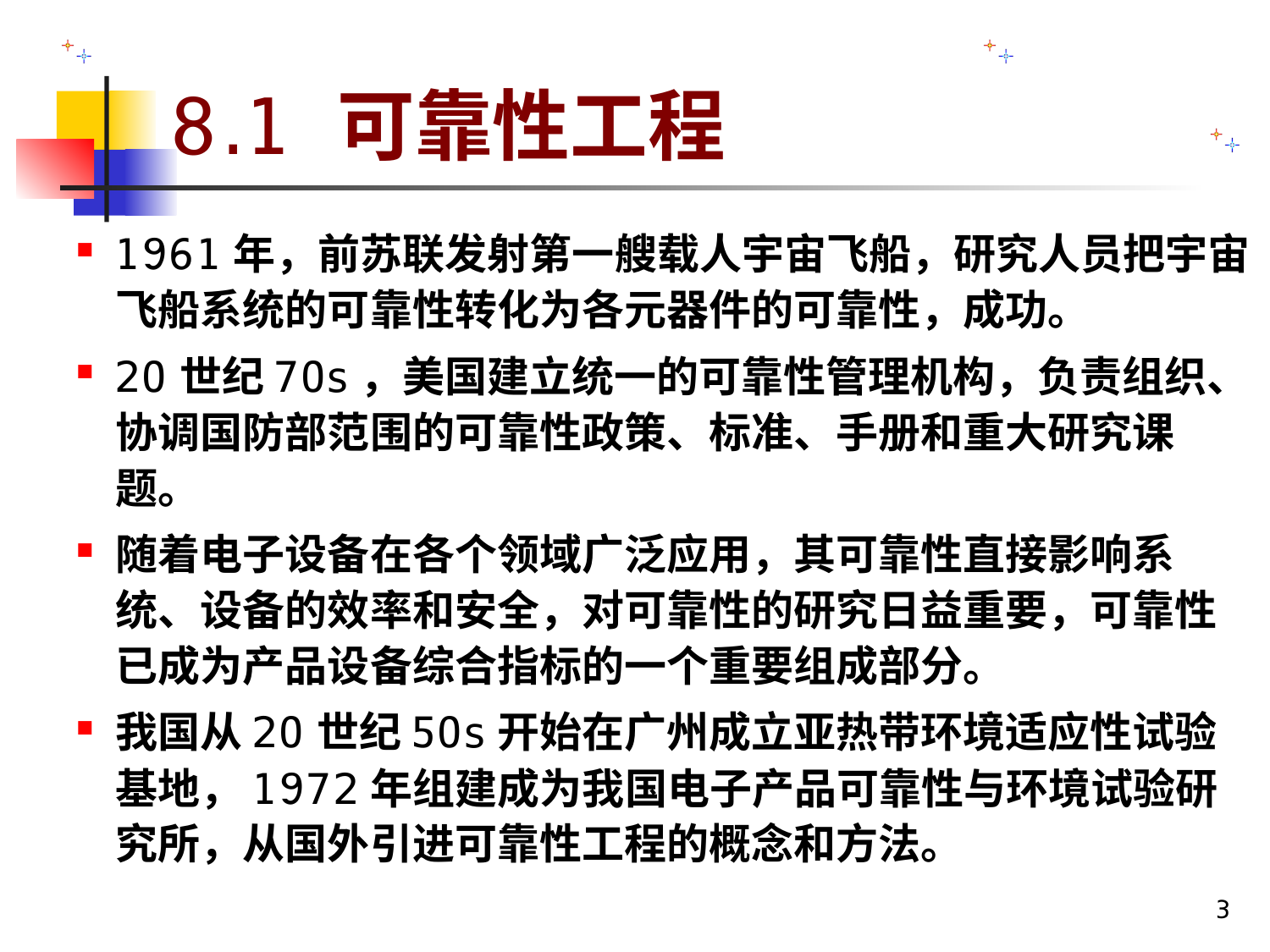

# 8.1 可靠性工程
1961年，前苏联发射第一艘载人宇宙飞船，研究人员把宇宙飞船系统的可靠性转化为各元器件的可靠性，成功。
20世纪70s，美国建立统一的可靠性管理机构，负责组织、协调国防部范围的可靠性政策、标准、手册和重大研究课题。
随着电子设备在各个领域广泛应用，其可靠性直接影响系统、设备的效率和安全，对可靠性的研究日益重要，可靠性已成为产品设备综合指标的一个重要组成部分。
我国从20世纪50s开始在广州成立亚热带环境适应性试验基地，1972年组建成为我国电子产品可靠性与环境试验研究所，从国外引进可靠性工程的概念和方法。
3